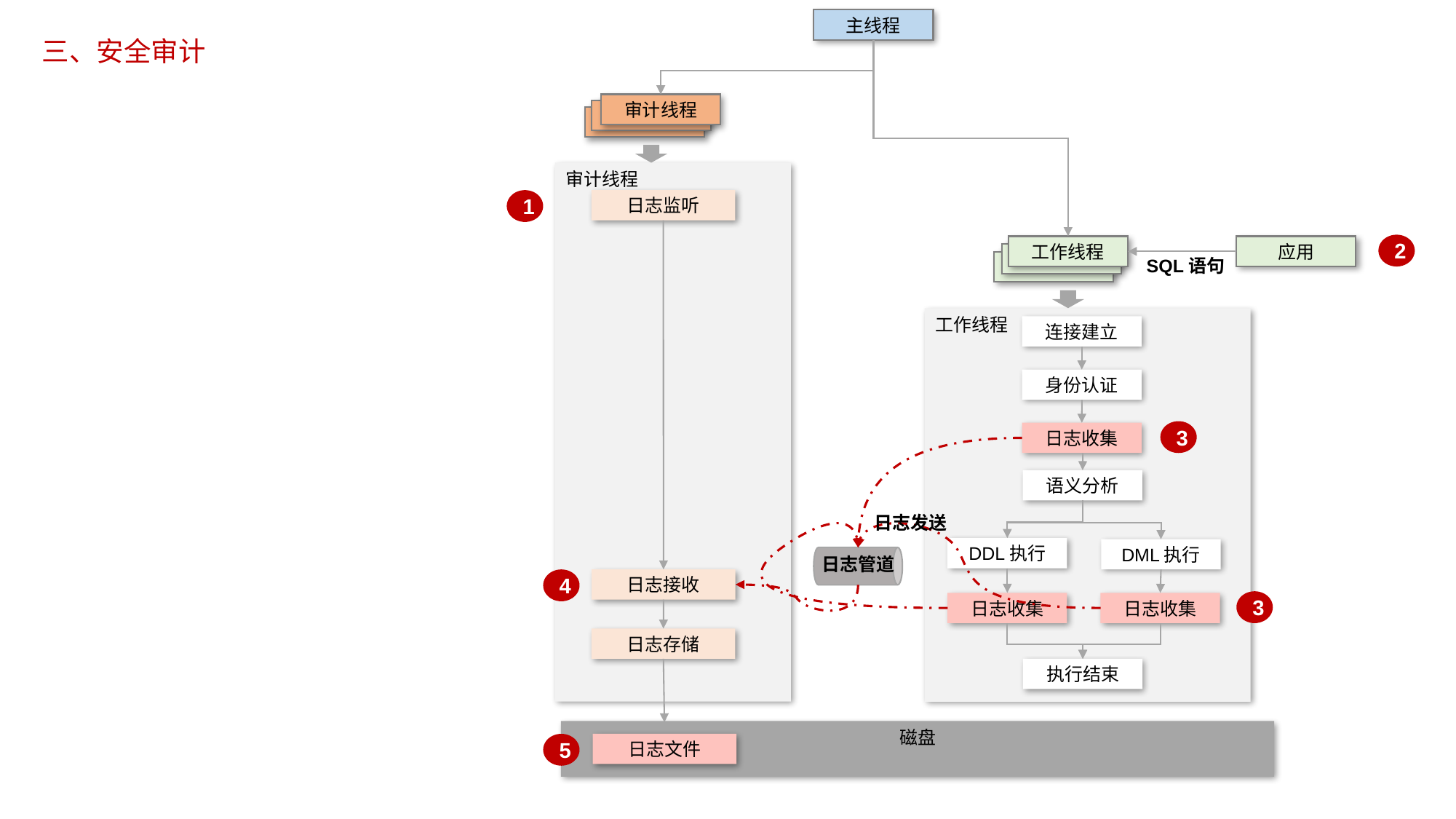

主线程
三、安全审计
审计线程

审计线程
1
日志监听
2
工作线程
应用
业务线程
SQL语句

工作线程

连接建立
身份认证
3
日志收集
语义分析
日志发送

DDL执行
DML执行
日志管道
4
日志接收
3
日志收集
日志收集
日志存储
执行结束
磁盘
5
日志文件